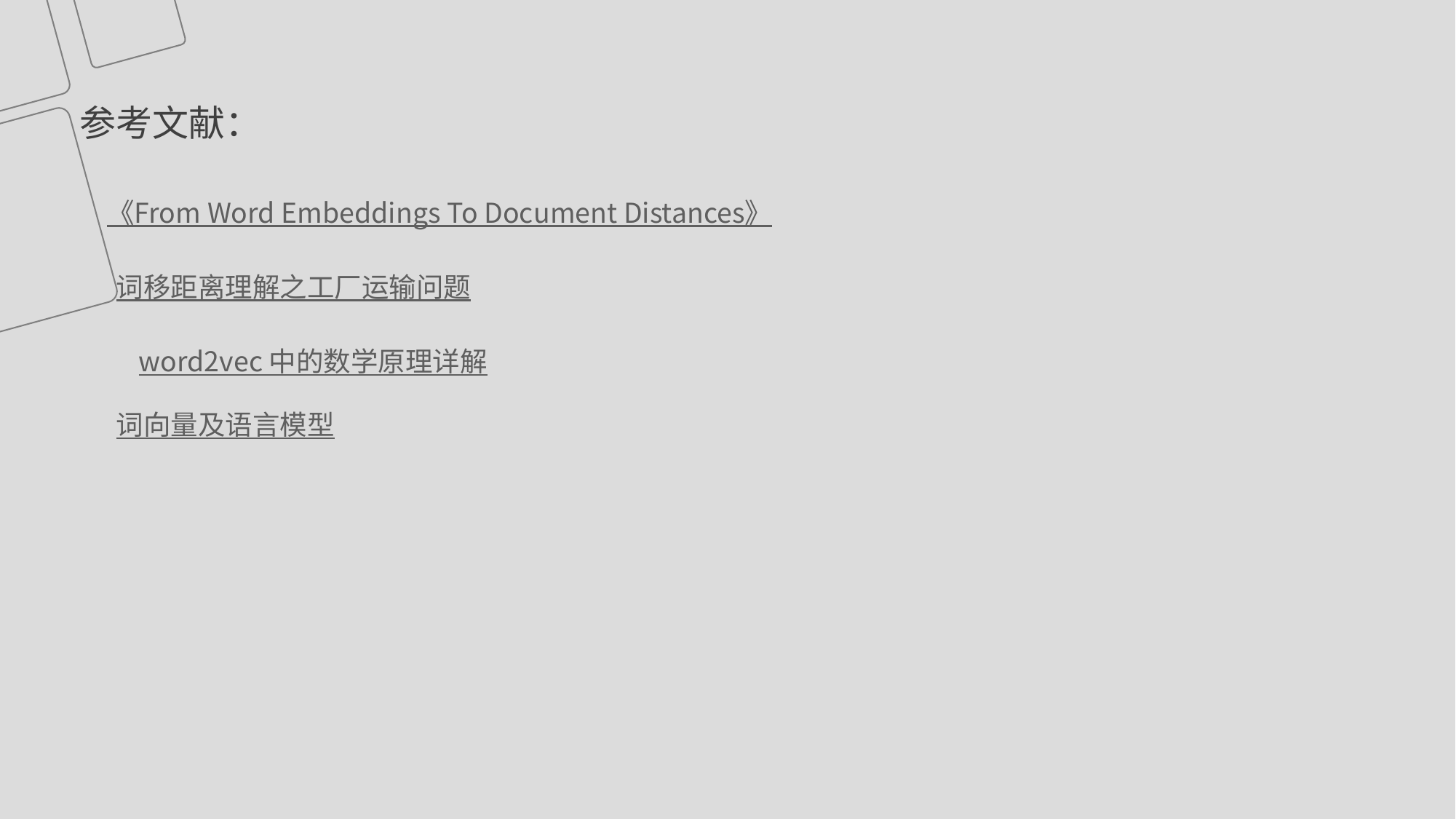

参考文献：

《From Word Embeddings To Document Distances》

词移距离理解之工厂运输问题
word2vec 中的数学原理详解
词向量及语言模型